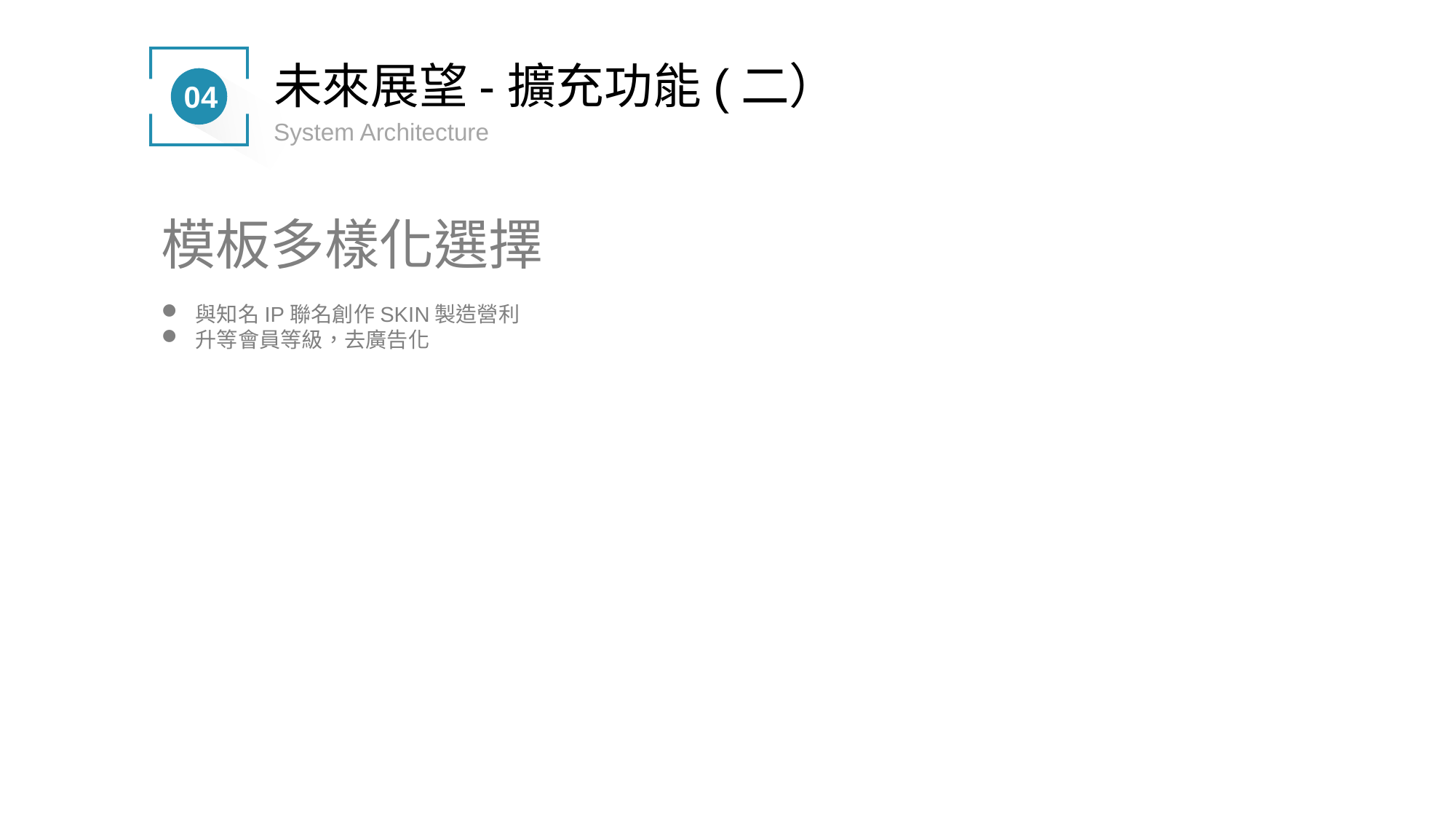

未來展望-擴充功能(二）

04
System Architecture
模板多樣化選擇

與知名IP聯名創作SKIN製造營利
升等會員等級，去廣告化